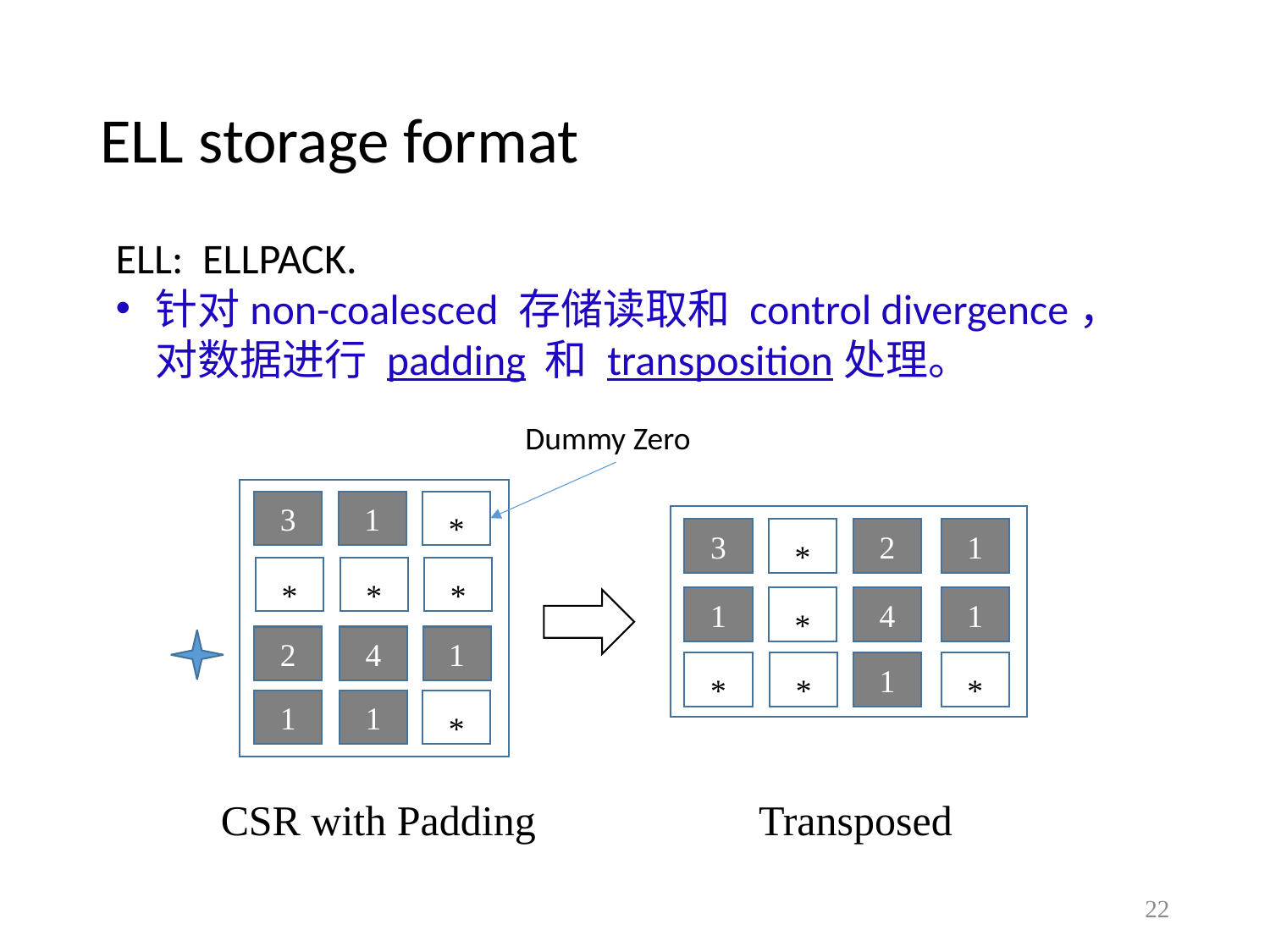

# ELL storage format
ELL:  ELLPACK.
针对non-coalesced 存储读取和 control divergence，对数据进行 padding 和 transposition处理。
Dummy Zero

3
1
*

3
*
2
1
*
*
*
1
*
4
1

2
4
1
*
*
1
*
1
1
*
Transposed
CSR with Padding

22